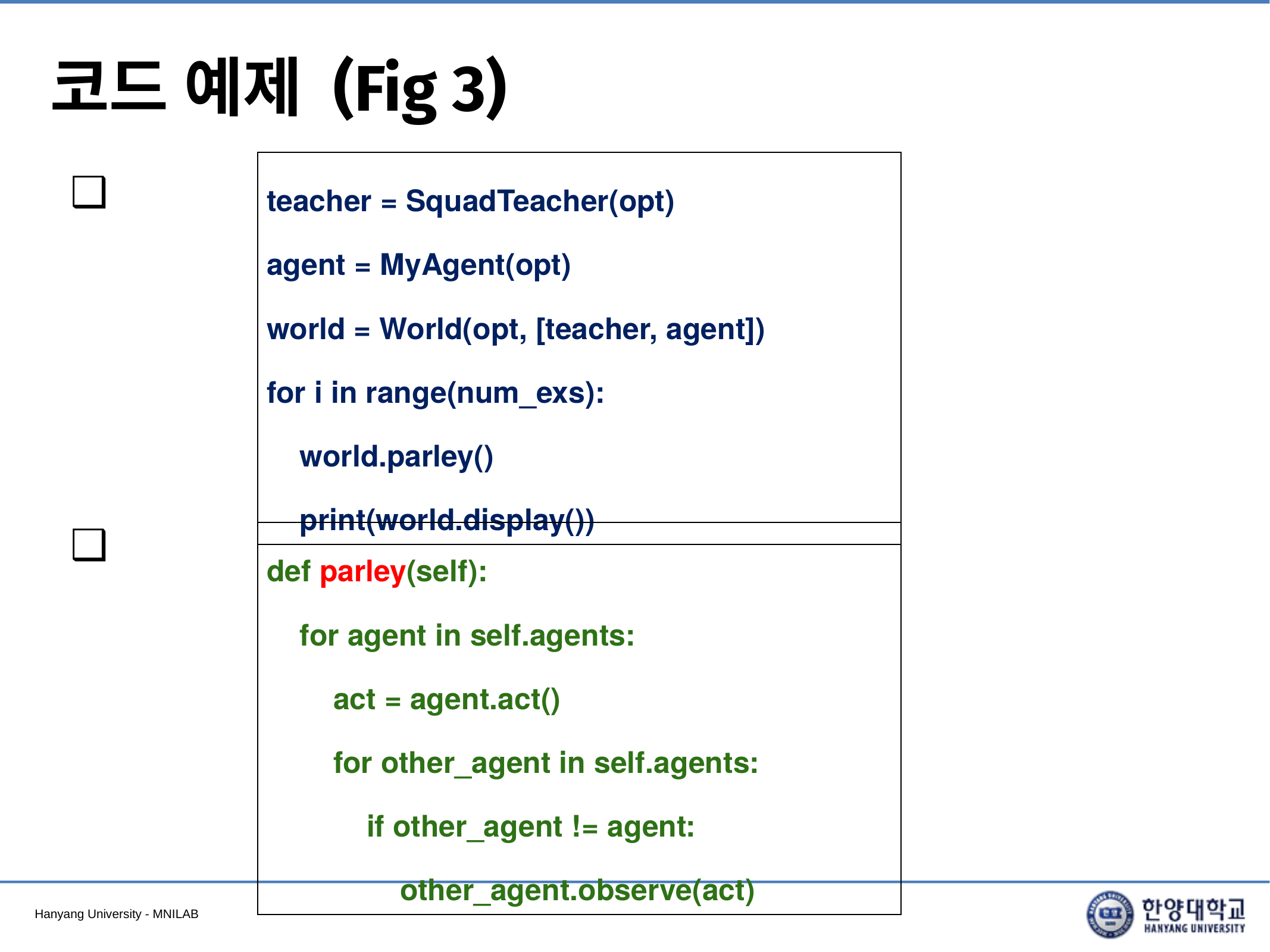

# 코드 예제 (Fig 3)

| teacher = SquadTeacher(opt) agent = MyAgent(opt) world = World(opt, [teacher, agent]) for i in range(num\_exs): world.parley() print(world.display()) |
| --- |
| def parley(self): for agent in self.agents: act = agent.act() for other\_agent in self.agents: if other\_agent != agent: other\_agent.observe(act) |
| --- |